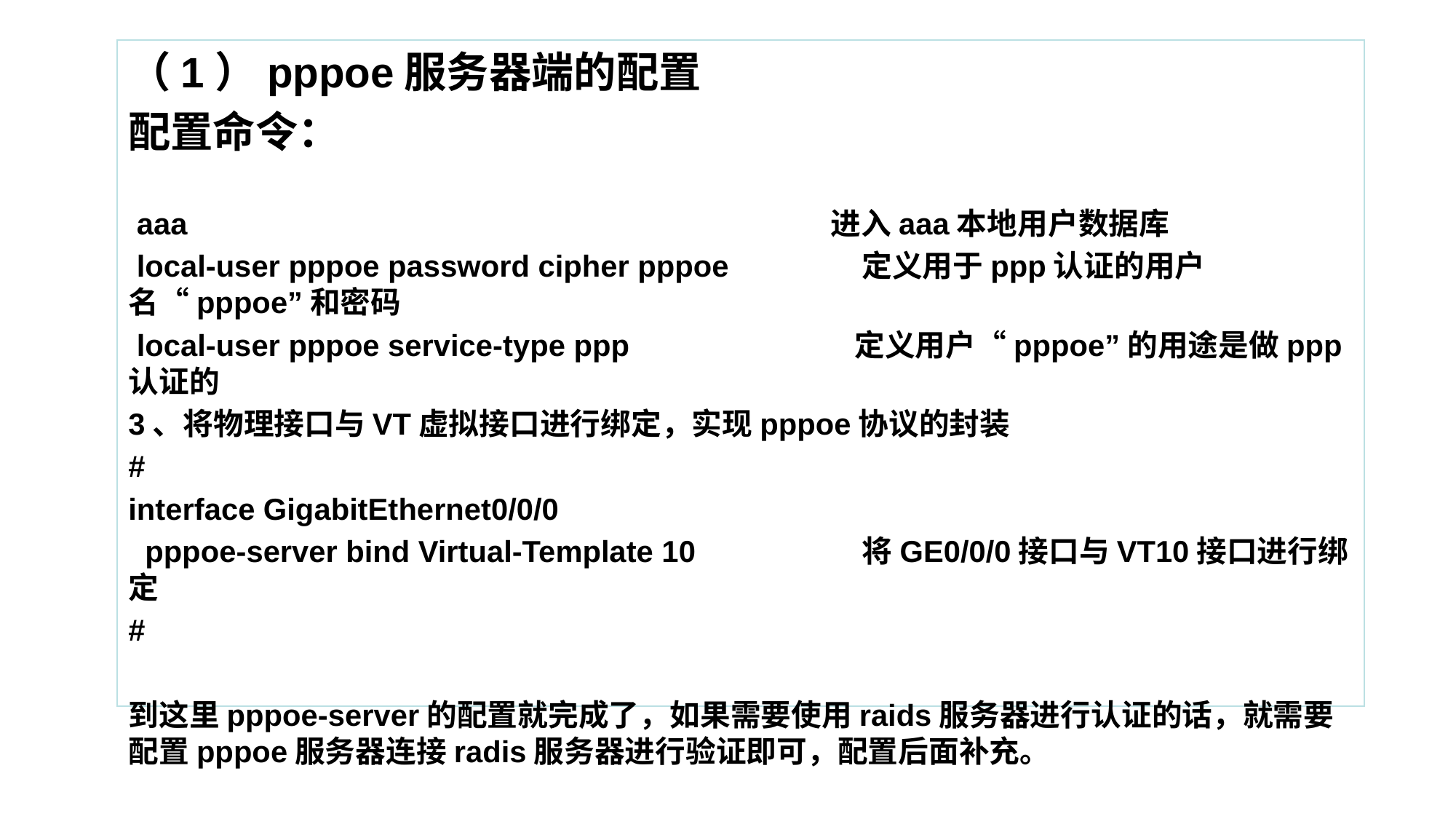

（1）pppoe服务器端的配置
配置命令：

 aaa                                                                            进入aaa本地用户数据库
 local-user pppoe password cipher pppoe               定义用于ppp认证的用户名“pppoe”和密码
 local-user pppoe service-type ppp                          定义用户“pppoe”的用途是做ppp认证的
3、将物理接口与VT虚拟接口进行绑定，实现pppoe协议的封装
#
interface GigabitEthernet0/0/0
  pppoe-server bind Virtual-Template 10                   将GE0/0/0接口与VT10接口进行绑定
#

到这里pppoe-server的配置就完成了，如果需要使用raids服务器进行认证的话，就需要配置pppoe服务器连接radis服务器进行验证即可，配置后面补充。